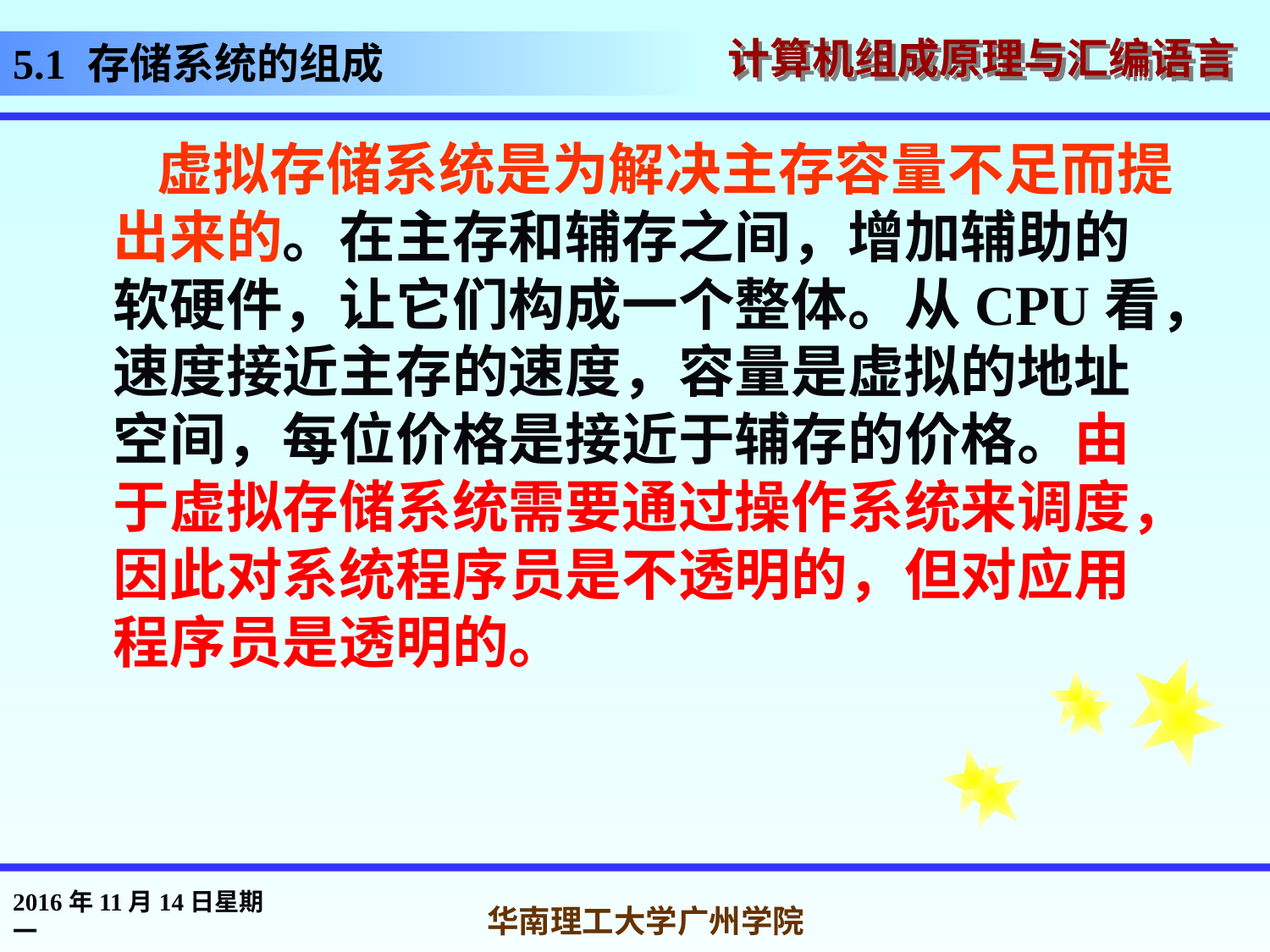

# 5.1 存储系统的组成
      虚拟存储系统是为解决主存容量不足而提出来的。在主存和辅存之间，增加辅助的软硬件，让它们构成一个整体。从CPU看，速度接近主存的速度，容量是虚拟的地址空间，每位价格是接近于辅存的价格。由于虚拟存储系统需要通过操作系统来调度，因此对系统程序员是不透明的，但对应用程序员是透明的。
2016年11月14日星期一
华南理工大学广州学院